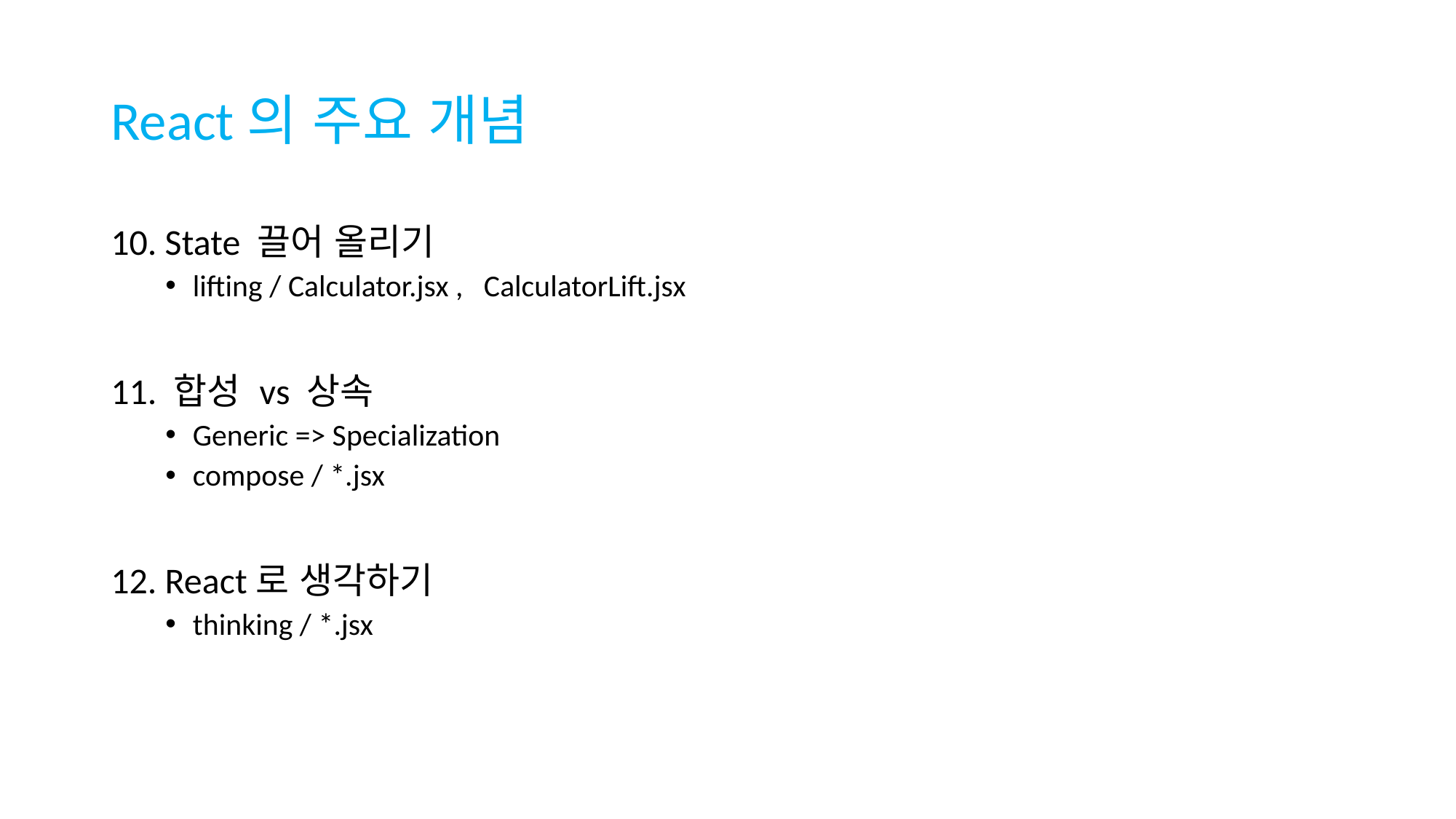

# React의 주요 개념
10. State 끌어 올리기
lifting / Calculator.jsx ,   CalculatorLift.jsx

11. 합성 vs 상속
Generic => Specialization
compose / *.jsx

12. React로 생각하기
thinking / *.jsx